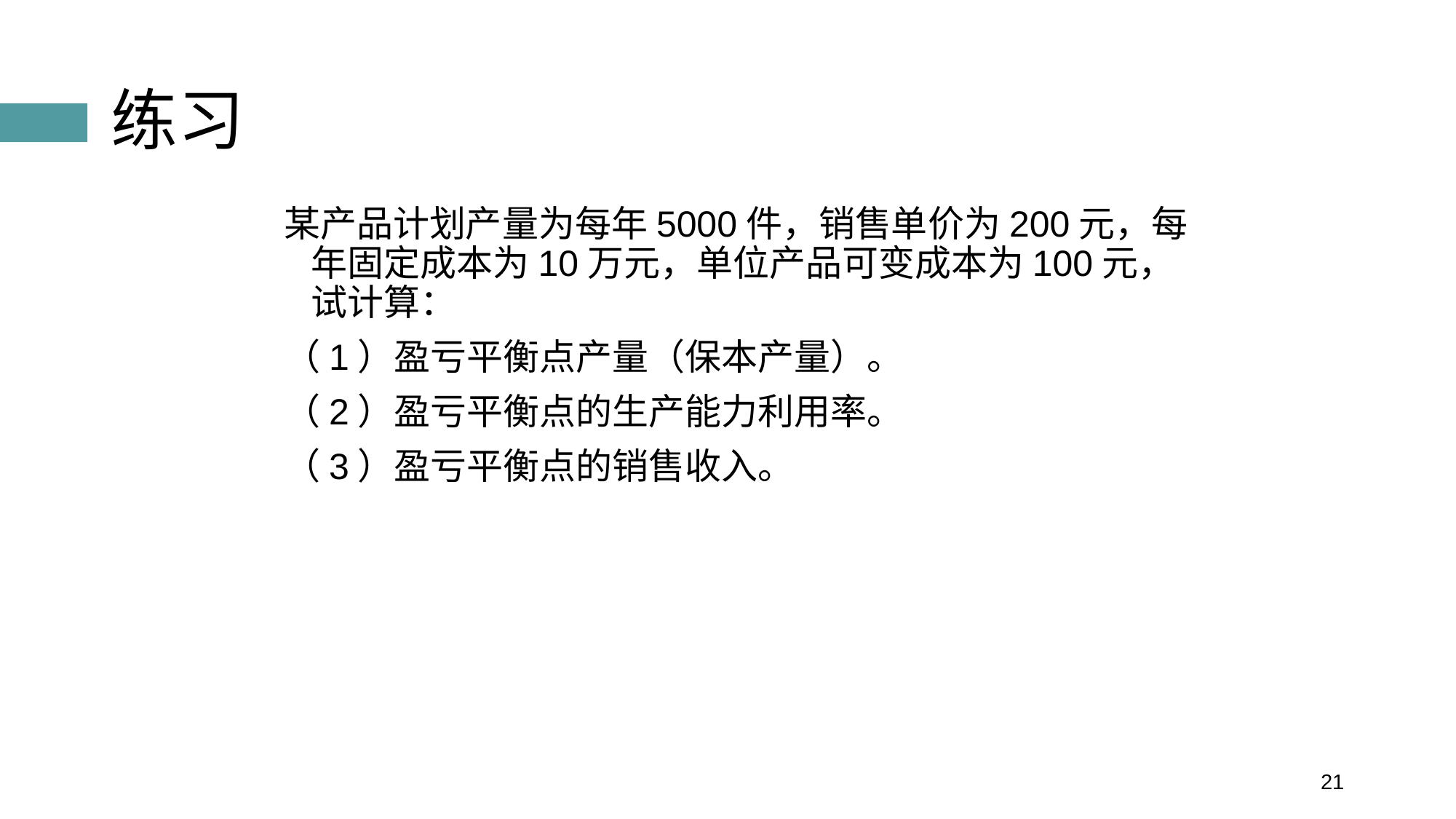

# 练习
某产品计划产量为每年5000件，销售单价为200元，每年固定成本为10万元，单位产品可变成本为100元，试计算：
（1）盈亏平衡点产量（保本产量）。
（2）盈亏平衡点的生产能力利用率。
（3）盈亏平衡点的销售收入。

21